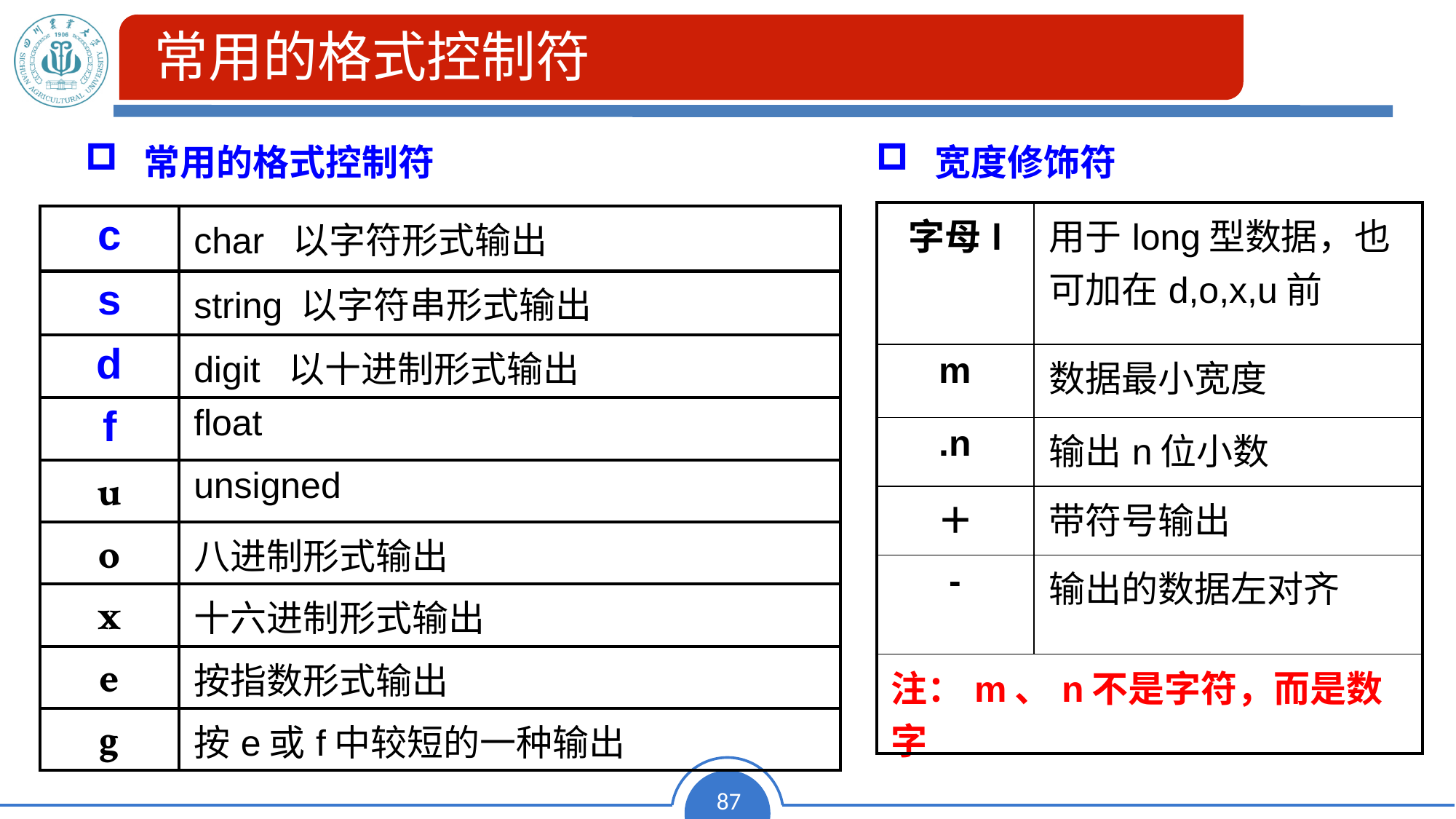

常用的格式控制符
  常用的格式控制符
  宽度修饰符
| 字母l | 用于long型数据，也可加在d,o,x,u前 |
| --- | --- |
| m | 数据最小宽度 |
| .n | 输出n位小数 |
| ＋ | 带符号输出 |
| - | 输出的数据左对齐 |
| 注：m、n不是字符，而是数字 |  |
| c | char 以字符形式输出 |
| --- | --- |
| s | string 以字符串形式输出 |
| d | digit 以十进制形式输出 |
| f | float |
| u | unsigned |
| o | 八进制形式输出 |
| x | 十六进制形式输出 |
| e | 按指数形式输出 |
| g | 按e或f中较短的一种输出 |